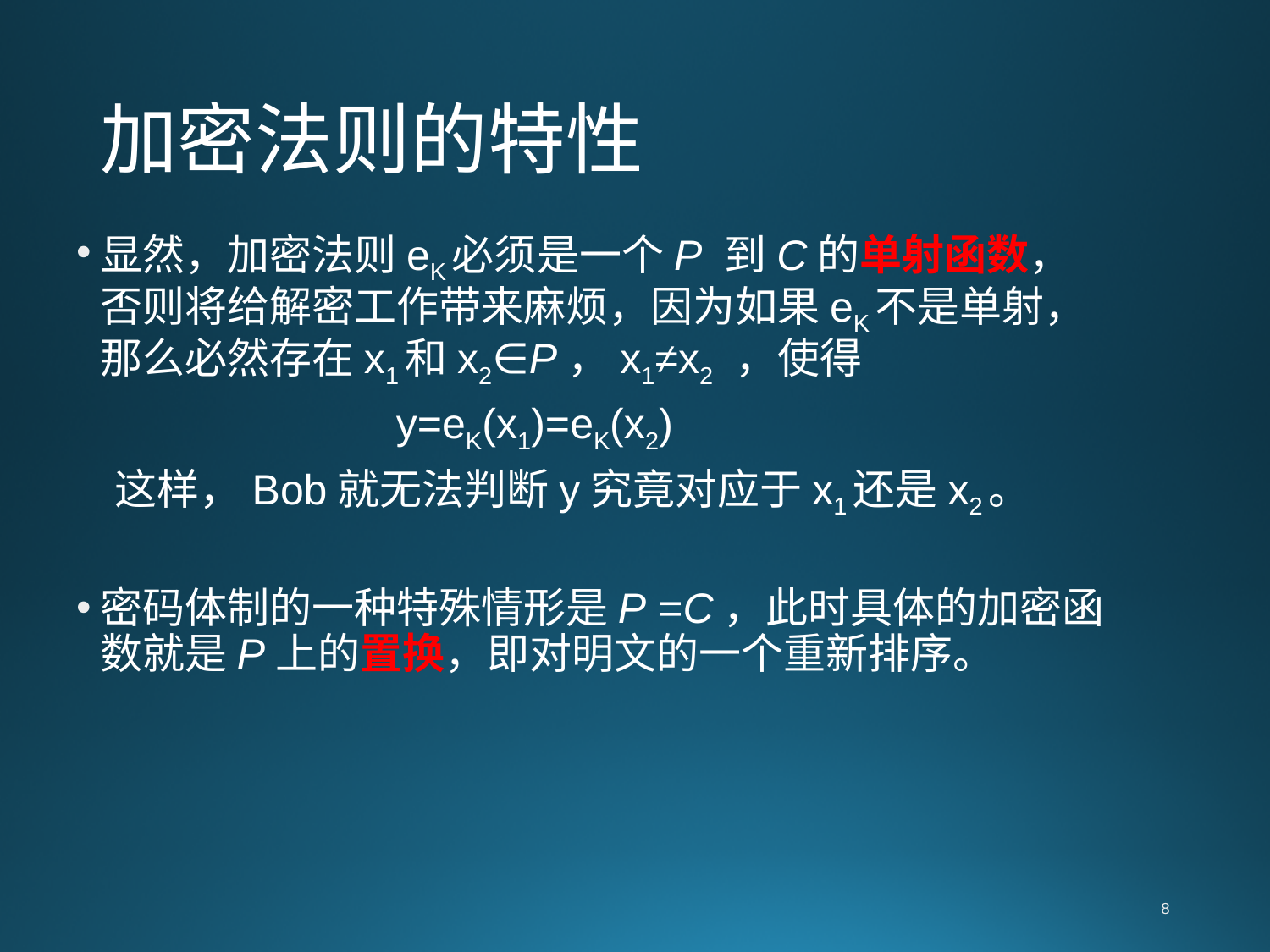

# 加密法则的特性
显然，加密法则eK必须是一个P 到C的单射函数，否则将给解密工作带来麻烦，因为如果eK不是单射，那么必然存在x1和x2∈P，x1≠x2 ，使得
                           y=eK(x1)=eK(x2)
   这样，Bob就无法判断y究竟对应于x1还是x2。

密码体制的一种特殊情形是P =C，此时具体的加密函数就是P上的置换，即对明文的一个重新排序。
8